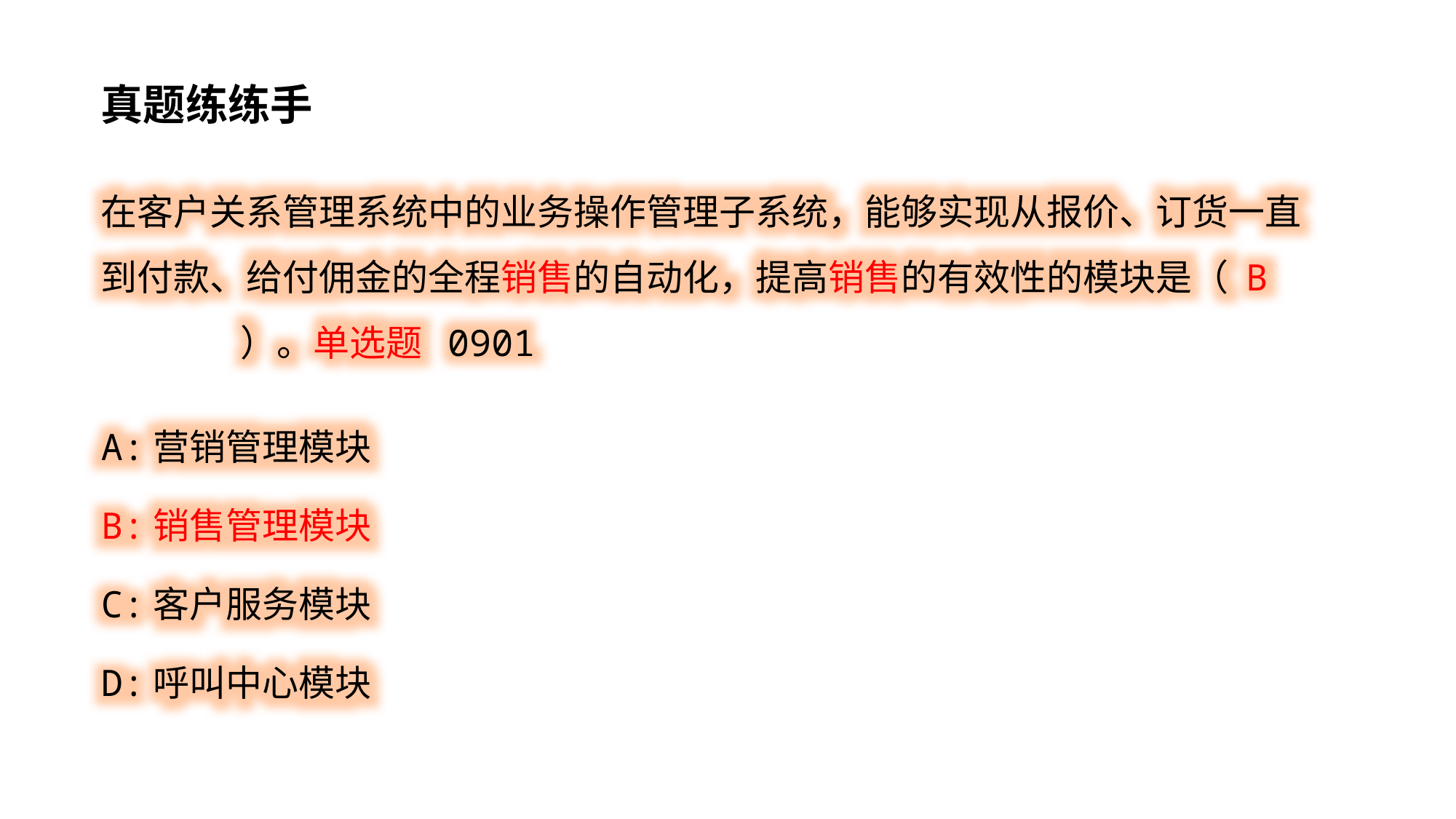

真题练练手
在客户关系管理系统中的业务操作管理子系统，能够实现从报价、订货一直到付款、给付佣金的全程销售的自动化，提高销售的有效性的模块是（ B         ）。单选题  0901

A:营销管理模块

B:销售管理模块
C:客户服务模块

D:呼叫中心模块